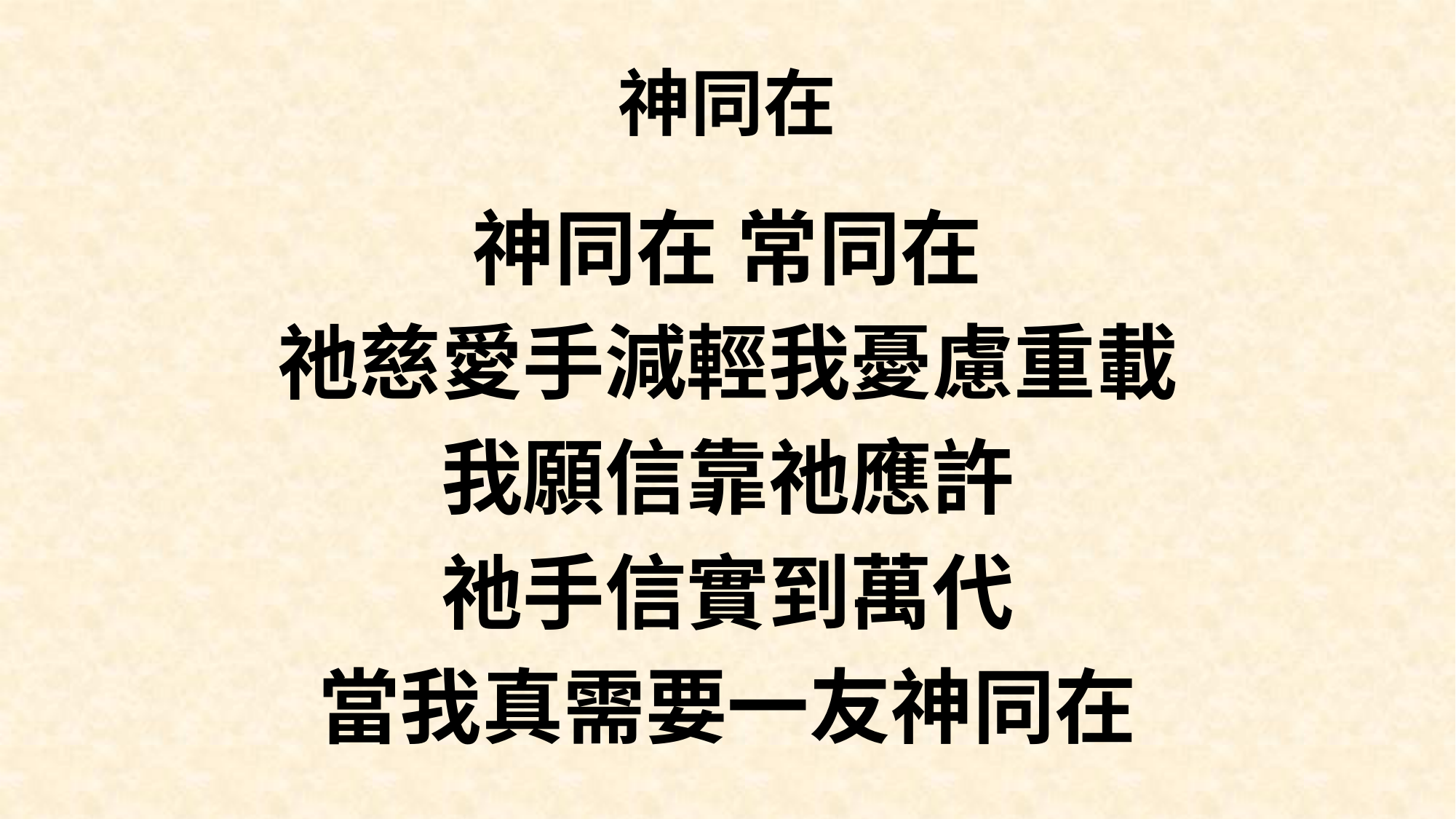

# 神同在
神同在 常同在
祂慈愛手減輕我憂慮重載
我願信靠祂應許
祂手信實到萬代
當我真需要一友神同在